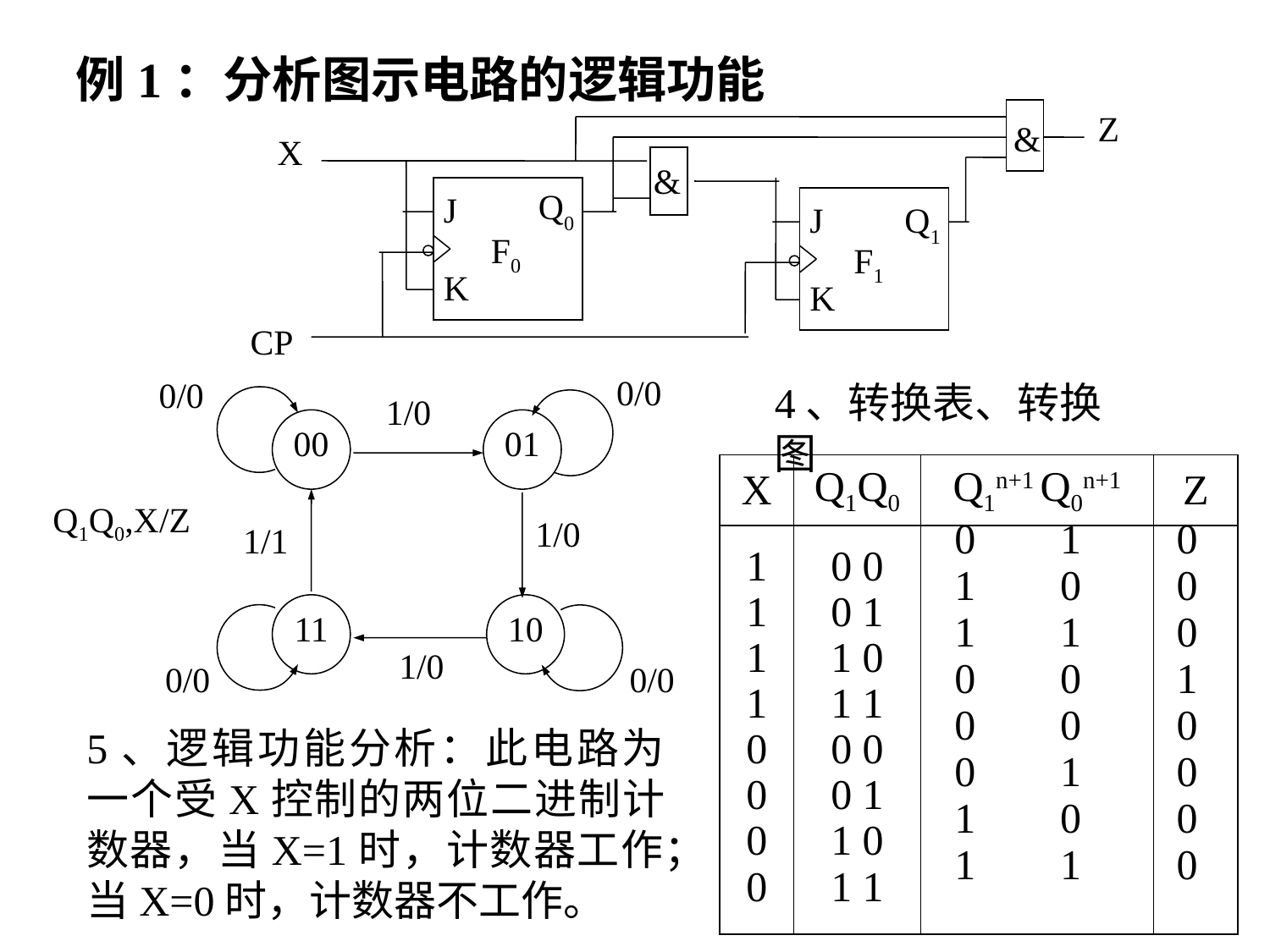

例1：分析图示电路的逻辑功能

Z

X

Q0
J

J
Q1

F0

F1

K
K

CP

&
&
0/0
0/0

1/0

00
01

1/0
1/1
11
10

1/0
0/0
0/0
4、转换表、转换图
| X | Q1Q0 | Q1n+1 Q0n+1 | Z |
| --- | --- | --- | --- |
| 1 1 1 1 0 0 0 0 | 0 0 0 1 1 0 1 1 0 0 0 1 1 0 1 1 |  |  |
Q1Q0,X/Z
0        1         0
1        0         0
1        1         0
0        0         1
0        0         0
0        1         0
1        0         0
1        1         0
5、逻辑功能分析：此电路为一个受X控制的两位二进制计数器，当X=1时，计数器工作；当X=0时，计数器不工作。